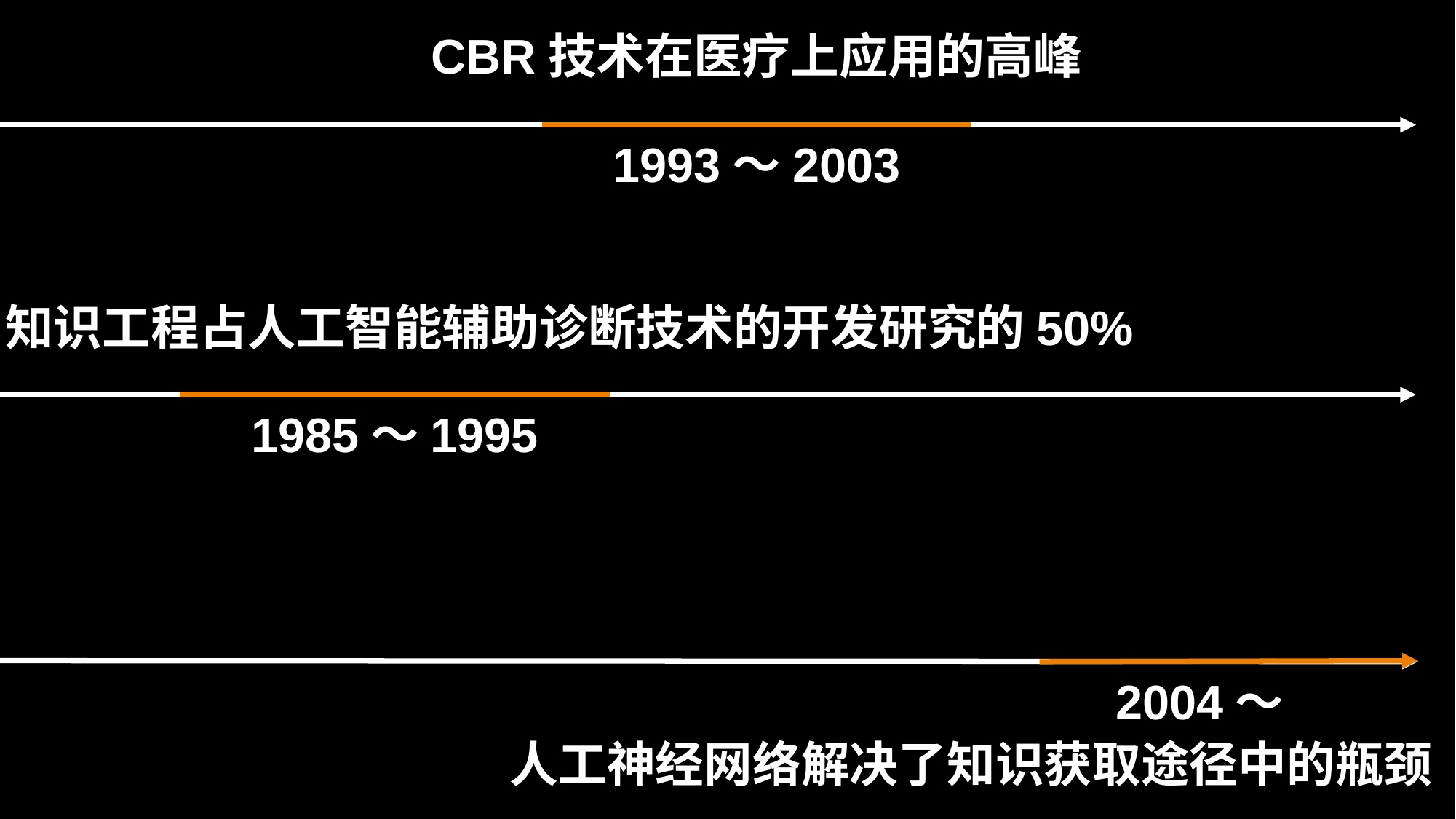

CBR技术在医疗上应用的高峰
1993～2003
知识工程占人工智能辅助诊断技术的开发研究的50%
1985～1995
2004～
人工神经网络解决了知识获取途径中的瓶颈